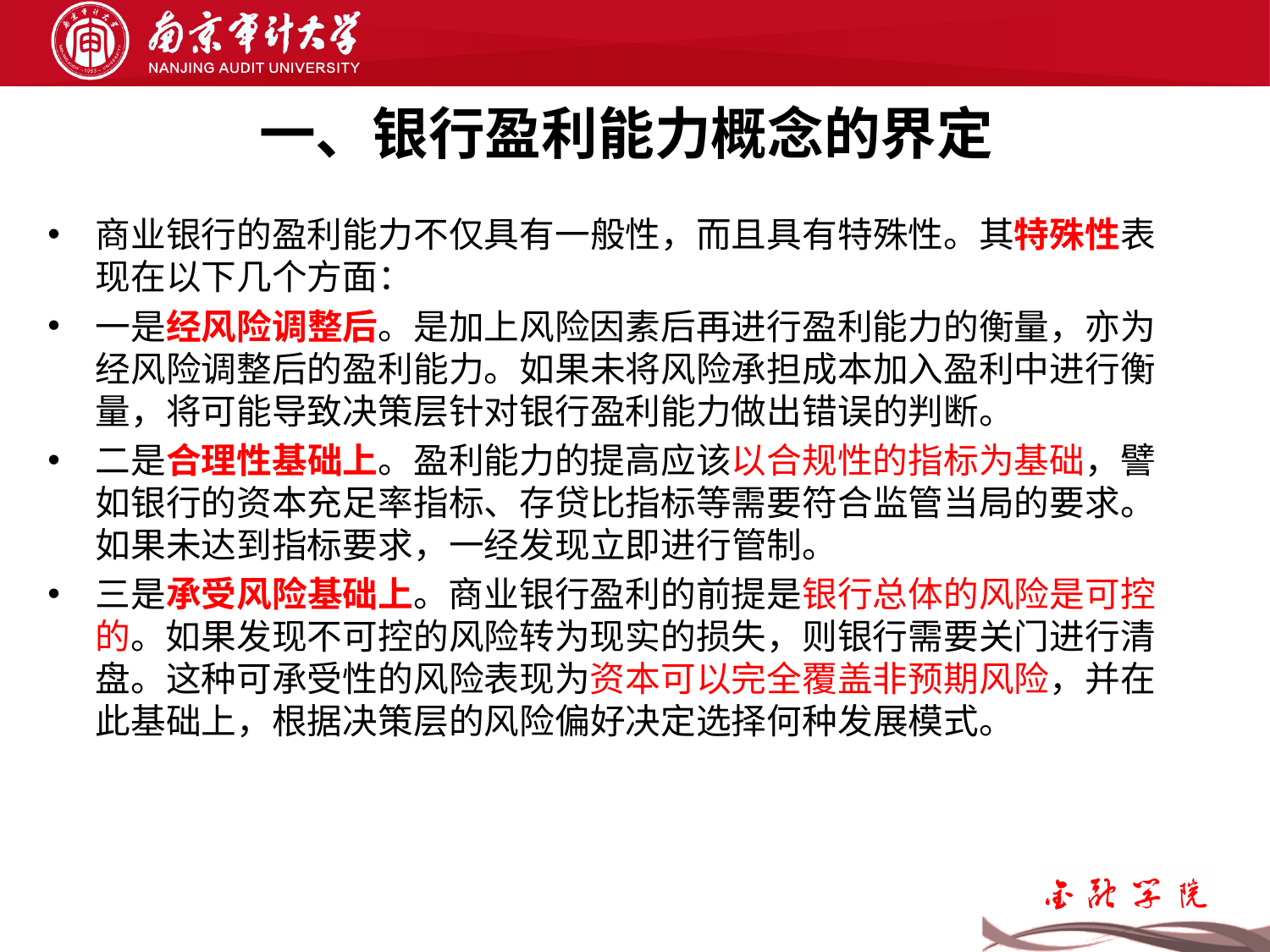

# 一、银行盈利能力概念的界定
商业银行的盈利能力不仅具有一般性，而且具有特殊性。其特殊性表现在以下几个方面：
一是经风险调整后。是加上风险因素后再进行盈利能力的衡量，亦为经风险调整后的盈利能力。如果未将风险承担成本加入盈利中进行衡量，将可能导致决策层针对银行盈利能力做出错误的判断。
二是合理性基础上。盈利能力的提高应该以合规性的指标为基础，譬如银行的资本充足率指标、存贷比指标等需要符合监管当局的要求。如果未达到指标要求，一经发现立即进行管制。
三是承受风险基础上。商业银行盈利的前提是银行总体的风险是可控的。如果发现不可控的风险转为现实的损失，则银行需要关门进行清盘。这种可承受性的风险表现为资本可以完全覆盖非预期风险，并在此基础上，根据决策层的风险偏好决定选择何种发展模式。